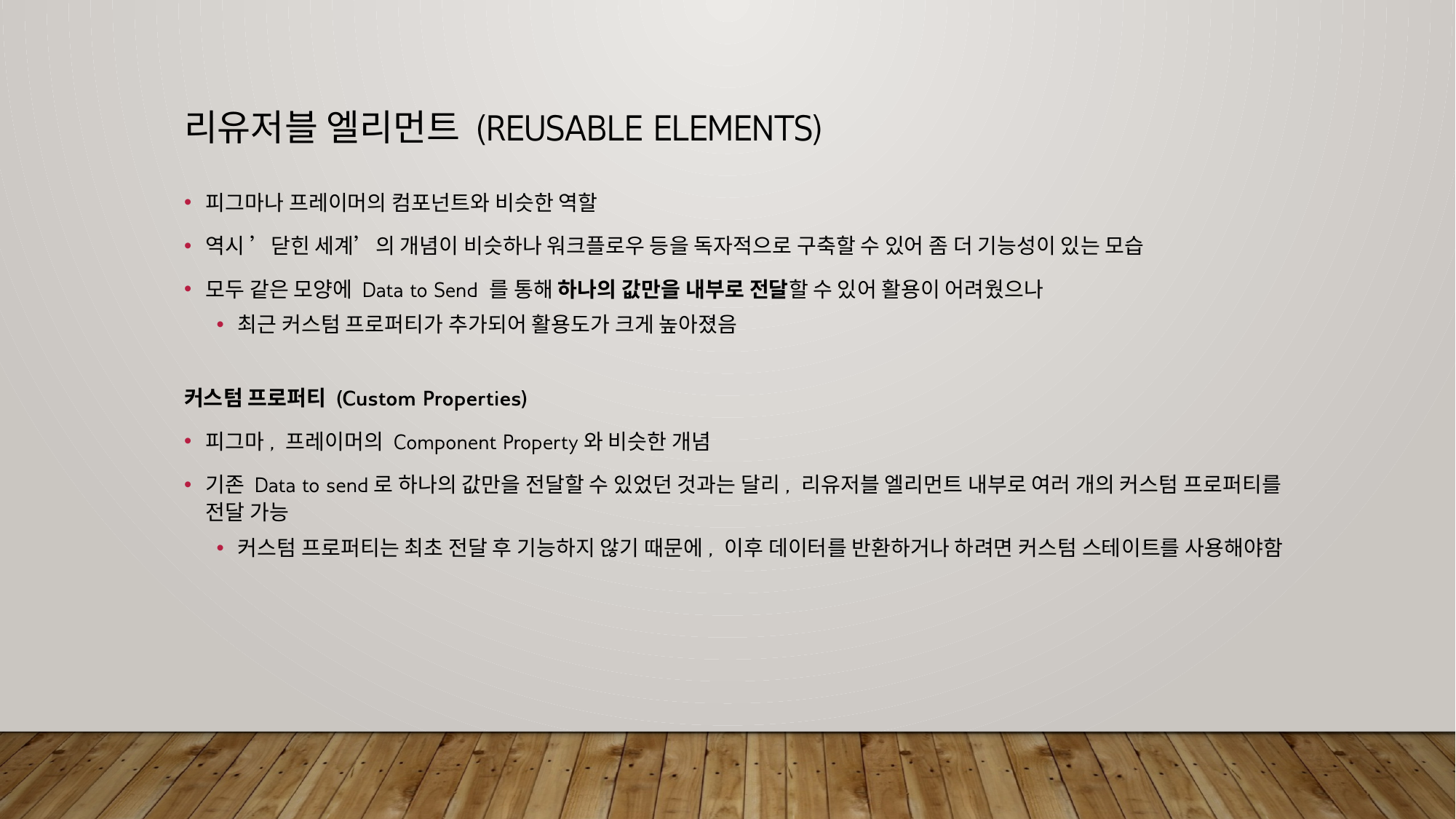

# 리유저블 엘리먼트 (Reusable Elements)
피그마나 프레이머의 컴포넌트와 비슷한 역할
역시 ’닫힌 세계’의 개념이 비슷하나 워크플로우 등을 독자적으로 구축할 수 있어 좀 더 기능성이 있는 모습
모두 같은 모양에 Data to Send 를 통해 하나의 값만을 내부로 전달할 수 있어 활용이 어려웠으나
최근 커스텀 프로퍼티가 추가되어 활용도가 크게 높아졌음
커스텀 프로퍼티 (Custom Properties)
피그마, 프레이머의 Component Property와 비슷한 개념
기존 Data to send로 하나의 값만을 전달할 수 있었던 것과는 달리, 리유저블 엘리먼트 내부로 여러 개의 커스텀 프로퍼티를 전달 가능
커스텀 프로퍼티는 최초 전달 후 기능하지 않기 때문에, 이후 데이터를 반환하거나 하려면 커스텀 스테이트를 사용해야함